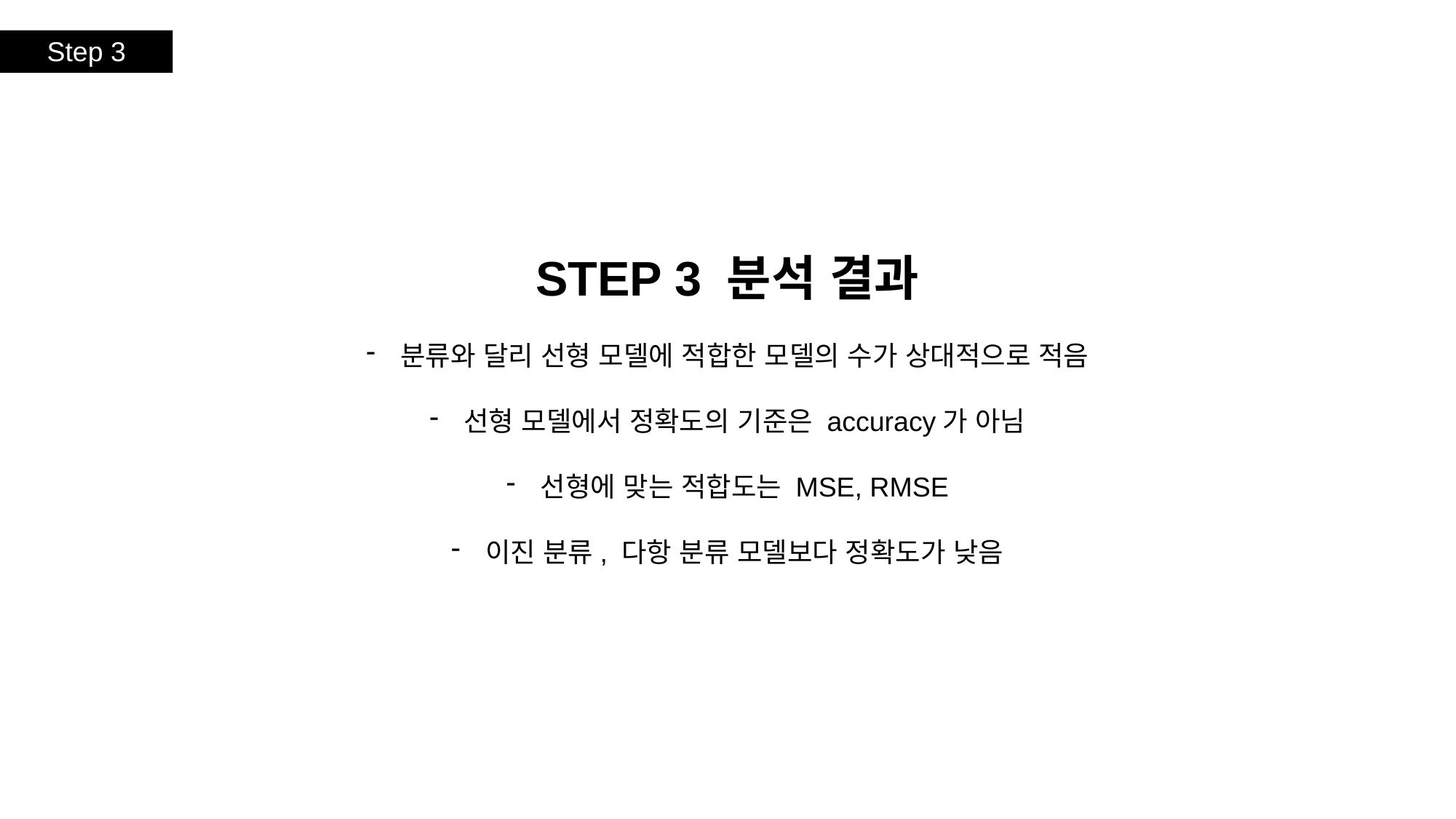

Step 3
STEP 3 분석 결과

분류와 달리 선형 모델에 적합한 모델의 수가 상대적으로 적음

선형 모델에서 정확도의 기준은 accuracy가 아님

선형에 맞는 적합도는 MSE, RMSE

이진 분류, 다항 분류 모델보다 정확도가 낮음